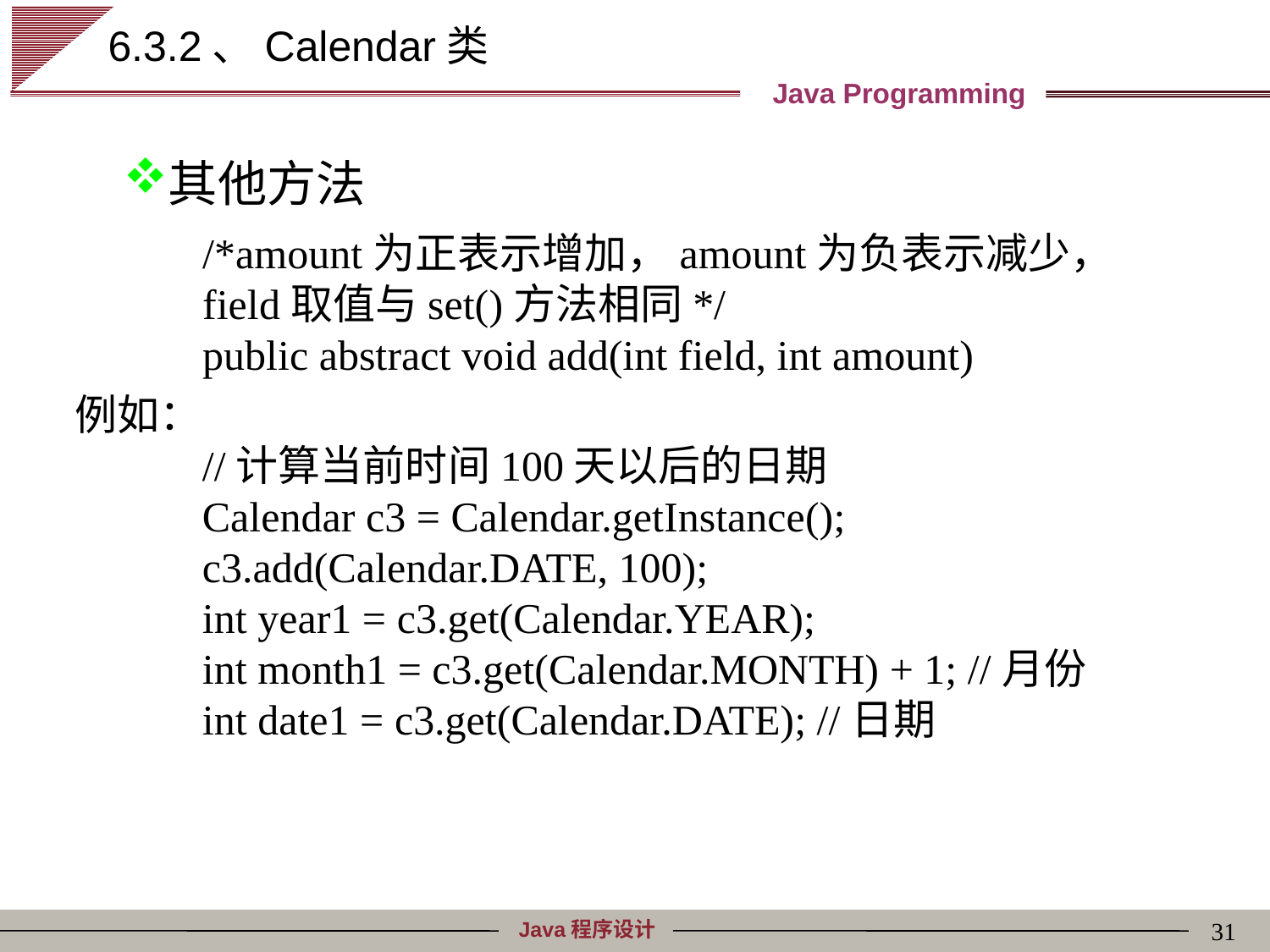

# 6.3.2、Calendar类
其他方法
/*amount为正表示增加，amount为负表示减少，field取值与set()方法相同*/
public abstract void add(int field, int amount)
例如：
	//计算当前时间100天以后的日期
	Calendar c3 = Calendar.getInstance();
	c3.add(Calendar.DATE, 100);
	int year1 = c3.get(Calendar.YEAR);
	int month1 = c3.get(Calendar.MONTH) + 1; //月份
	int date1 = c3.get(Calendar.DATE); //日期